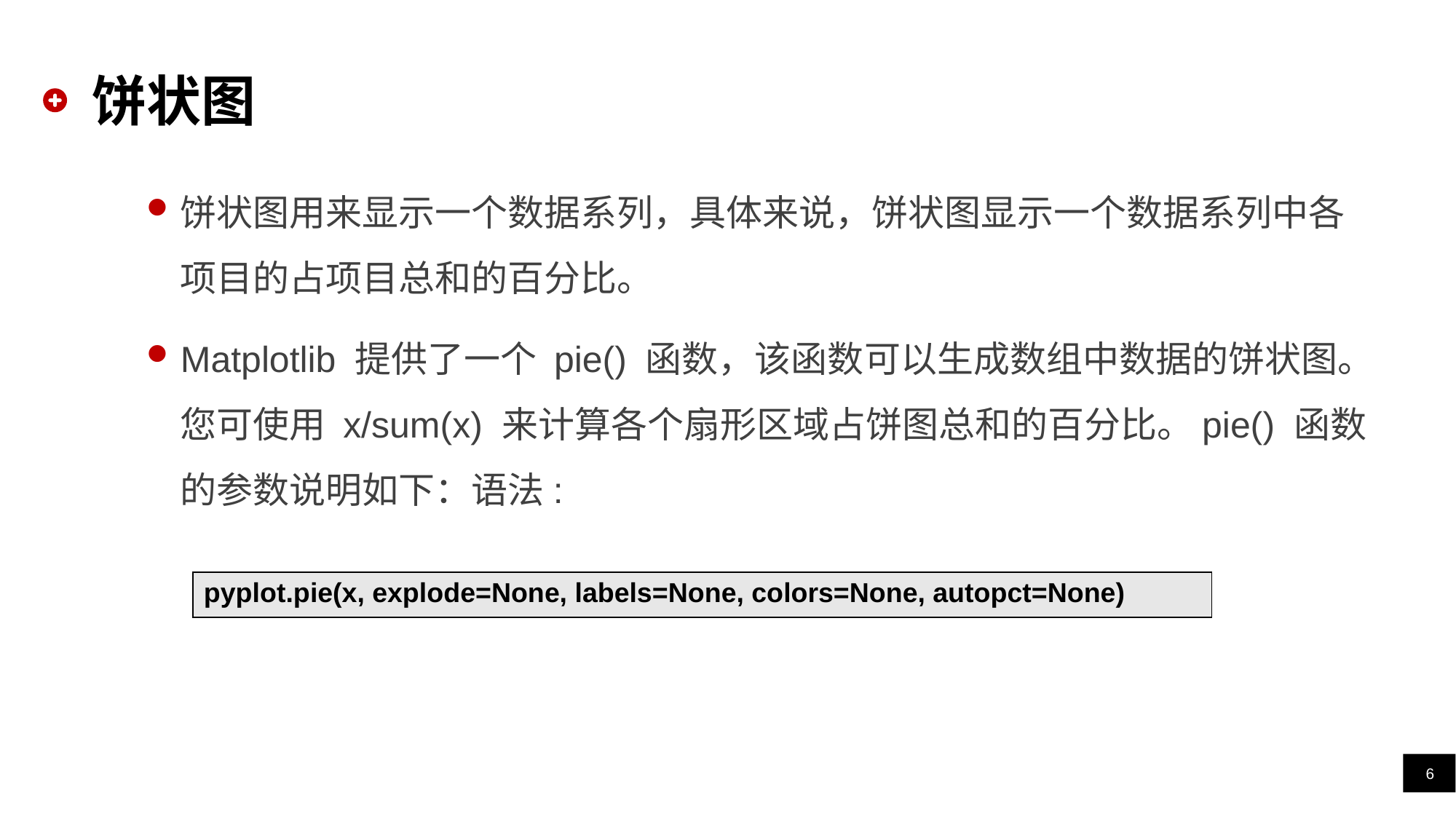

# 饼状图
饼状图用来显示一个数据系列，具体来说，饼状图显示一个数据系列中各项目的占项目总和的百分比。
Matplotlib 提供了一个 pie() 函数，该函数可以生成数组中数据的饼状图。您可使用 x/sum(x) 来计算各个扇形区域占饼图总和的百分比。pie() 函数的参数说明如下：语法:

| pyplot.pie(x, explode=None, labels=None, colors=None, autopct=None) |
| --- |